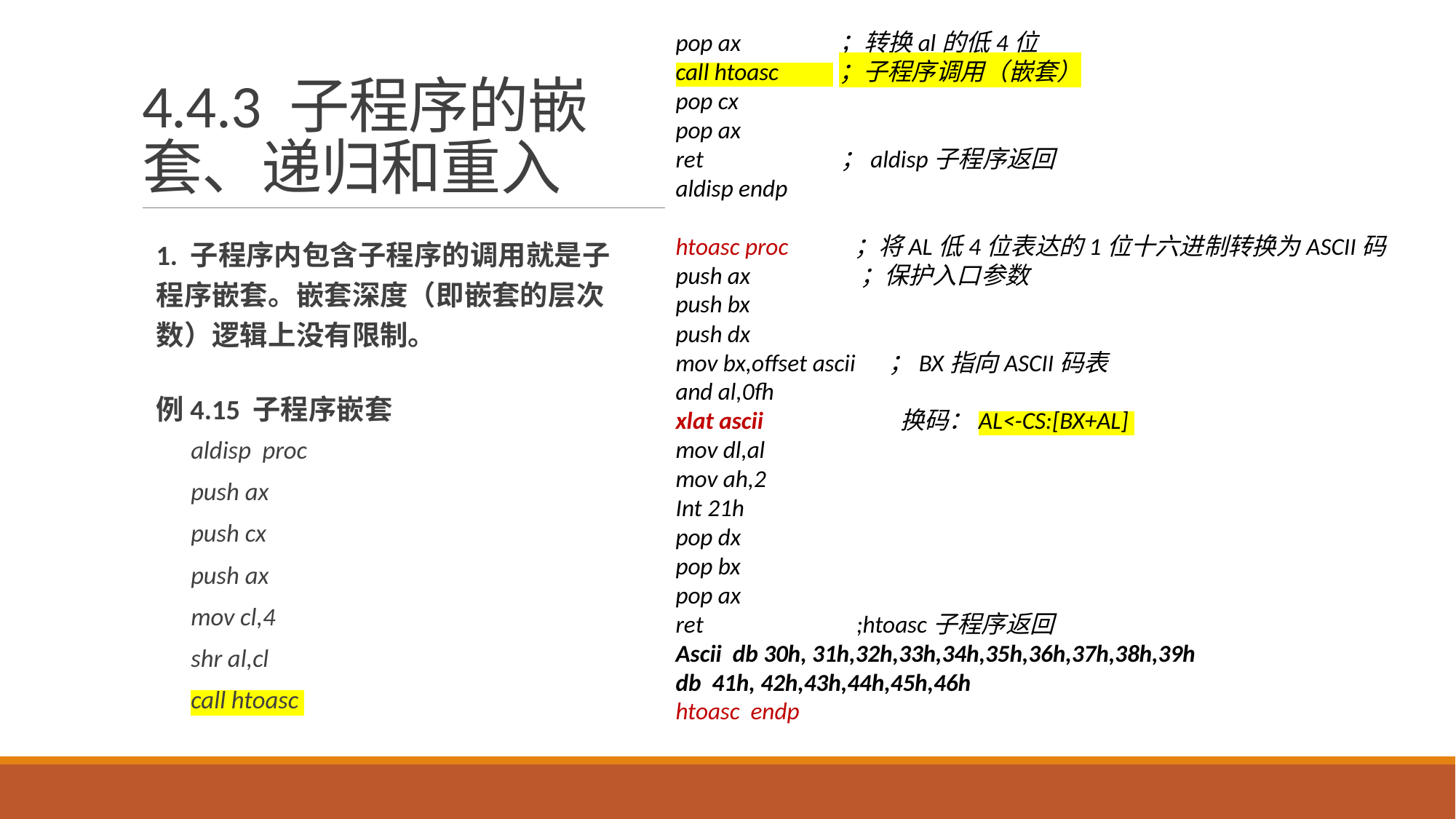

pop ax                 ；转换al的低4位
call htoasc          ；子程序调用（嵌套）
pop cx
pop ax
ret                        ；aldisp子程序返回
aldisp endp

htoasc proc           ；将AL低4位表达的1位十六进制转换为ASCII码
push ax                   ；保护入口参数
push bx
push dx
mov bx,offset ascii     ；BX指向ASCII码表
and al,0fh
xlat ascii                        换码：AL<-CS:[BX+AL]
mov dl,al
mov ah,2
Int 21h
pop dx
pop bx
pop ax
ret                            ;htoasc子程序返回
Ascii  db 30h, 31h,32h,33h,34h,35h,36h,37h,38h,39h
db  41h, 42h,43h,44h,45h,46h
htoasc  endp
# 4.4.3 子程序的嵌套、递归和重入
1. 子程序内包含子程序的调用就是子程序嵌套。嵌套深度（即嵌套的层次数）逻辑上没有限制。

例4.15 子程序嵌套
aldisp  proc
push ax
push cx
push ax
mov cl,4
shr al,cl
call htoasc